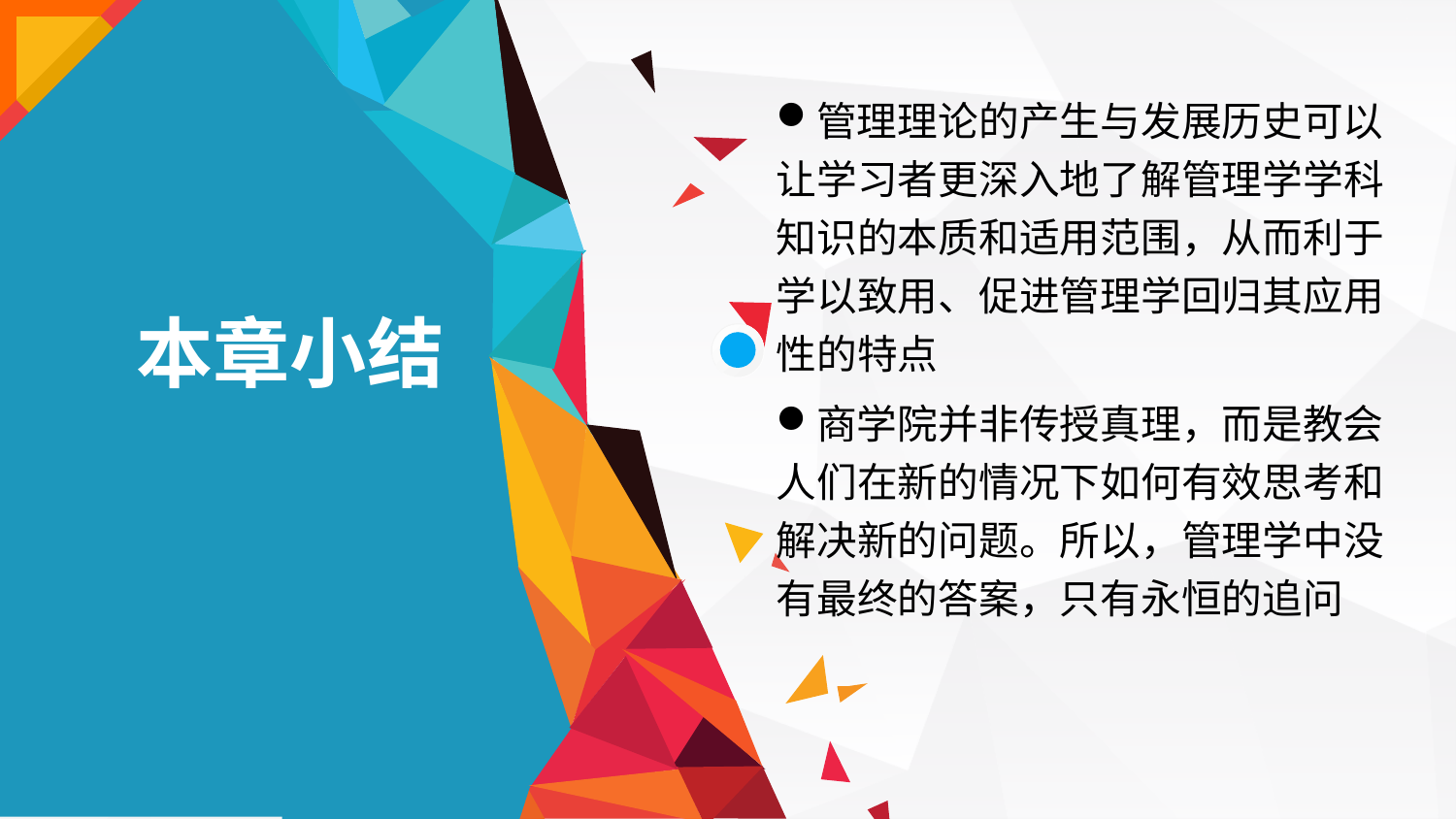

管理理论的产生与发展历史可以让学习者更深入地了解管理学学科知识的本质和适用范围，从而利于学以致用、促进管理学回归其应用性的特点
商学院并非传授真理，而是教会人们在新的情况下如何有效思考和解决新的问题。所以，管理学中没有最终的答案，只有永恒的追问

本章小结